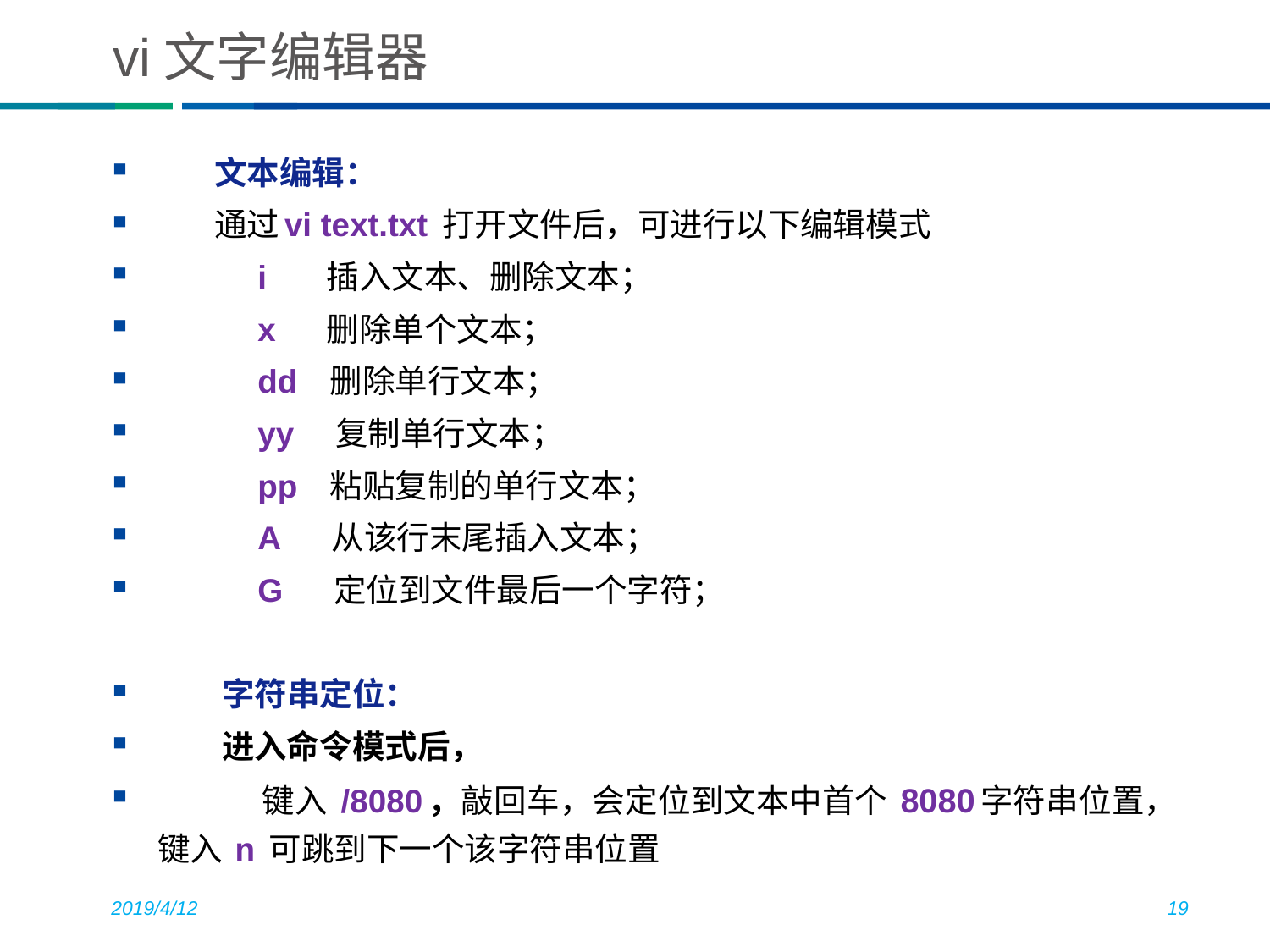

# vi文字编辑器
       文本编辑：
       通过vi text.txt 打开文件后，可进行以下编辑模式
           i      插入文本、删除文本；
           x     删除单个文本；
           dd   删除单行文本；
           yy    复制单行文本；
           pp   粘贴复制的单行文本；
           A     从该行末尾插入文本；
           G     定位到文件最后一个字符；

        字符串定位：
        进入命令模式后，
             键入 /8080，敲回车，会定位到文本中首个 8080字符串位置，键入 n 可跳到下一个该字符串位置
2019/4/12
19